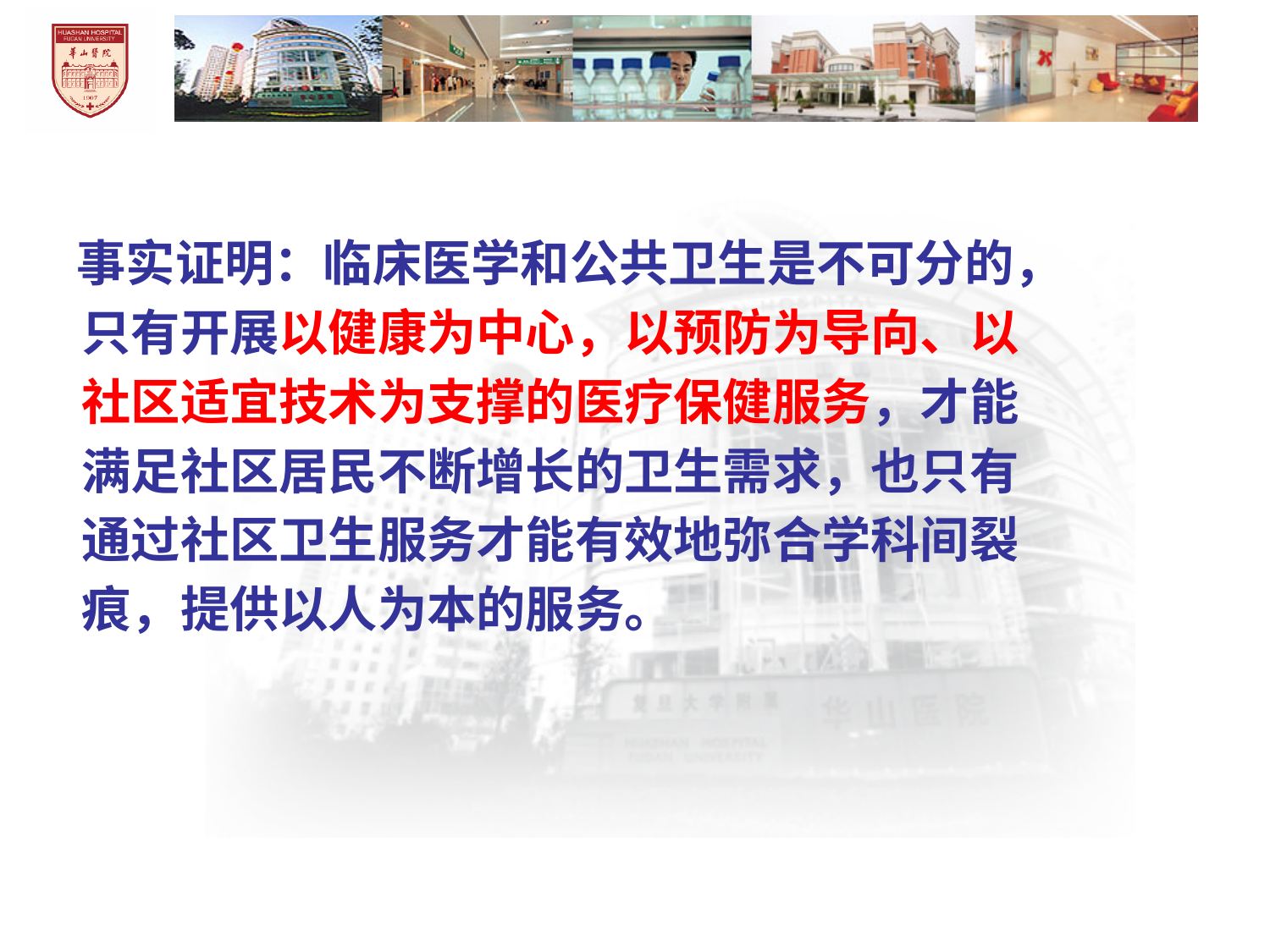

#
  事实证明：临床医学和公共卫生是不可分的，
  只有开展以健康为中心，以预防为导向、以
  社区适宜技术为支撑的医疗保健服务，才能
  满足社区居民不断增长的卫生需求，也只有
  通过社区卫生服务才能有效地弥合学科间裂
  痕，提供以人为本的服务。